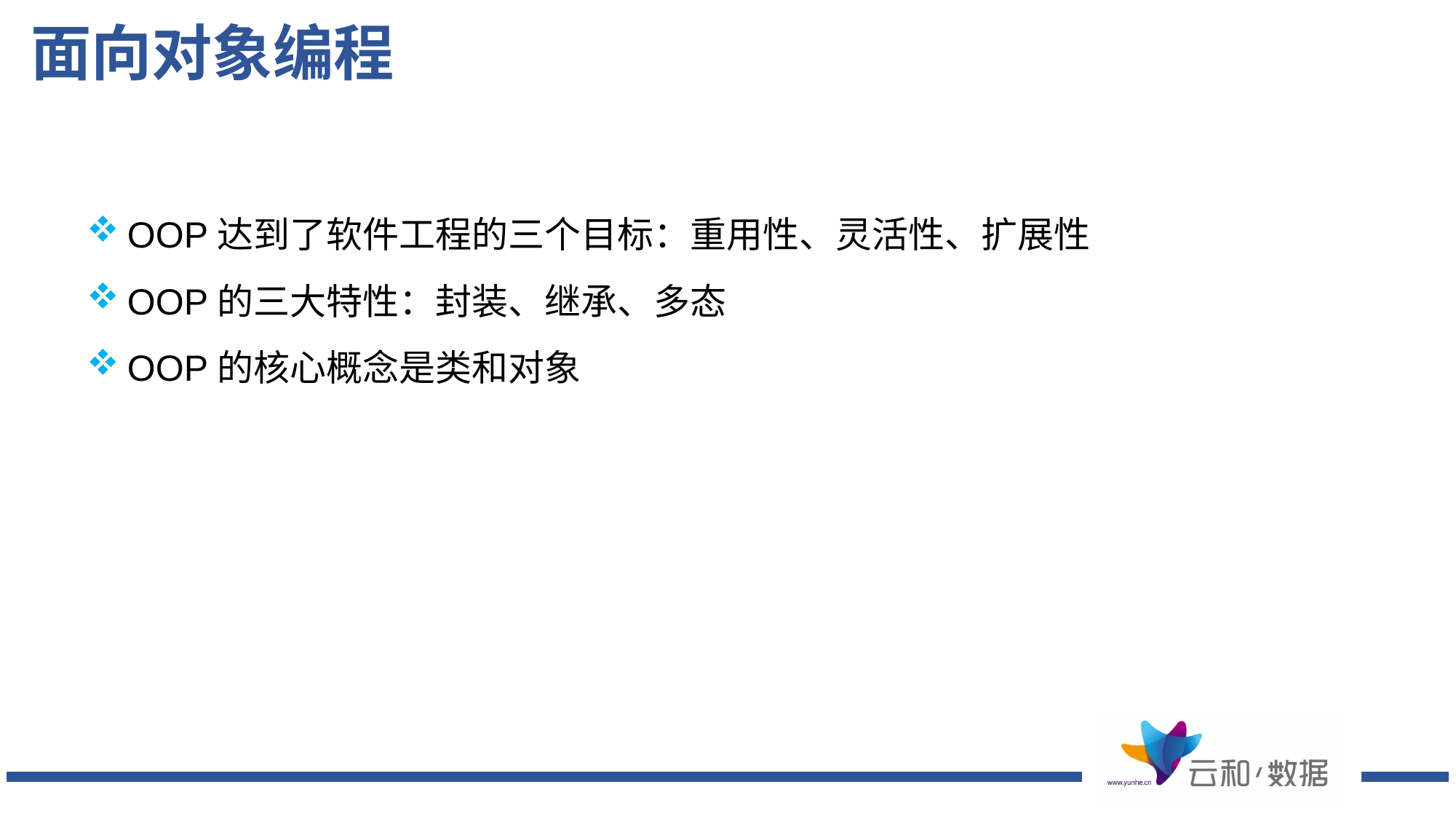

面向对象编程

OOP达到了软件工程的三个目标：重用性、灵活性、扩展性
OOP的三大特性：封装、继承、多态
OOP的核心概念是类和对象